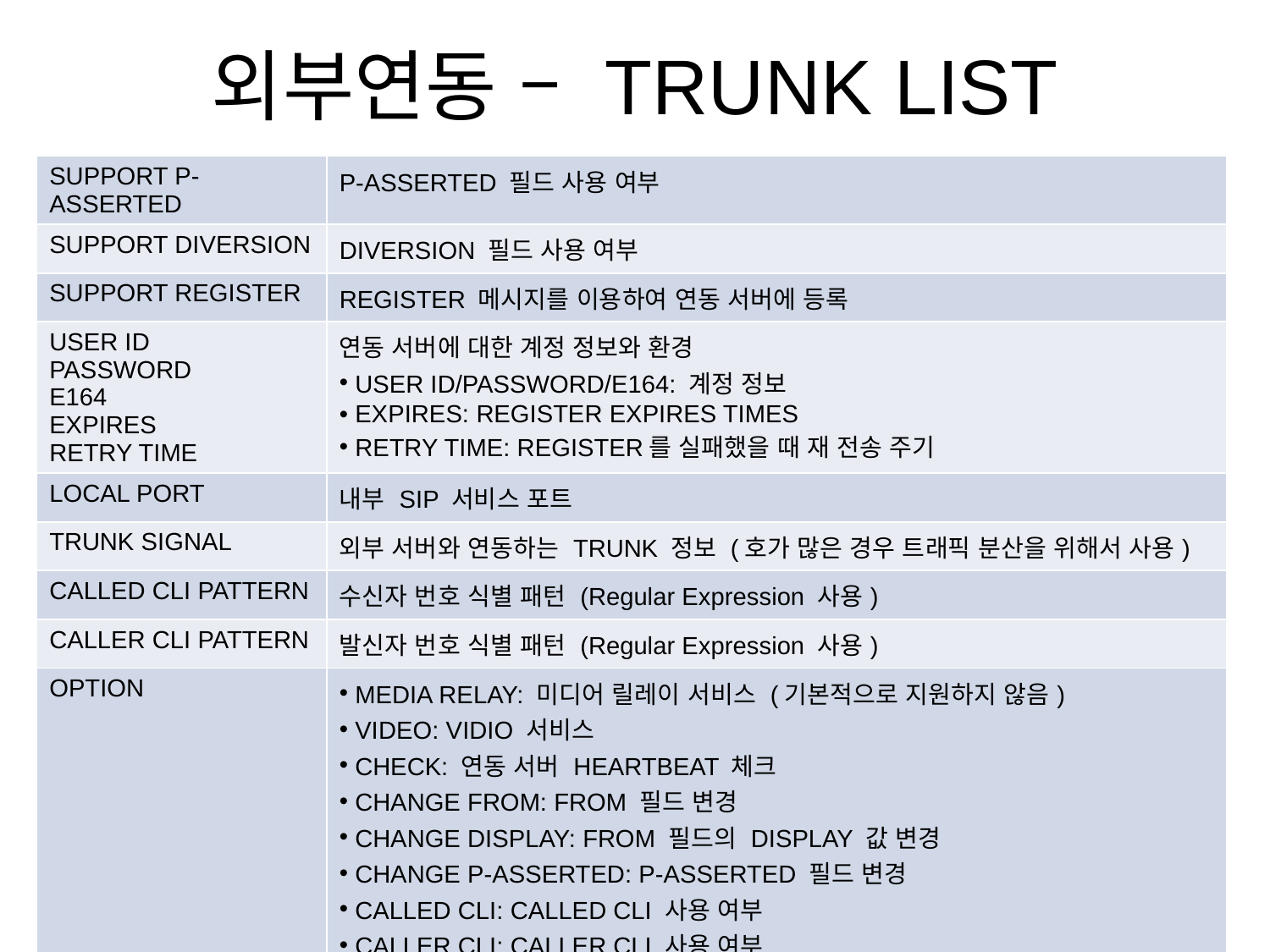

외부연동 – TRUNK LIST
| SUPPORT P-ASSERTED | P-ASSERTED 필드 사용 여부 |
| --- | --- |
| SUPPORT DIVERSION | DIVERSION 필드 사용 여부 |
| SUPPORT REGISTER | REGISTER 메시지를 이용하여 연동 서버에 등록 |
| USER ID PASSWORD E164 EXPIRES RETRY TIME | 연동 서버에 대한 계정 정보와 환경 USER ID/PASSWORD/E164: 계정 정보 EXPIRES: REGISTER EXPIRES TIMES RETRY TIME: REGISTER를 실패했을 때 재 전송 주기 |
| LOCAL PORT | 내부 SIP 서비스 포트 |
| TRUNK SIGNAL | 외부 서버와 연동하는 TRUNK 정보 (호가 많은 경우 트래픽 분산을 위해서 사용) |
| CALLED CLI PATTERN | 수신자 번호 식별 패턴 (Regular Expression 사용) |
| CALLER CLI PATTERN | 발신자 번호 식별 패턴 (Regular Expression 사용) |
| OPTION | MEDIA RELAY: 미디어 릴레이 서비스 (기본적으로 지원하지 않음) VIDEO: VIDIO 서비스 CHECK: 연동 서버 HEARTBEAT 체크 CHANGE FROM: FROM 필드 변경 CHANGE DISPLAY: FROM 필드의 DISPLAY 값 변경 CHANGE P-ASSERTED: P-ASSERTED 필드 변경 CALLED CLI: CALLED CLI 사용 여부 CALLER CLI: CALLER CLI 사용 여부 |
| \*\* CALLED CLI/CALLER CLI 옵션은 연동 서버가 동일한 IP와 포트를 사용하는 경우에 서버를 식별하기 위해서 사용한다 |  |